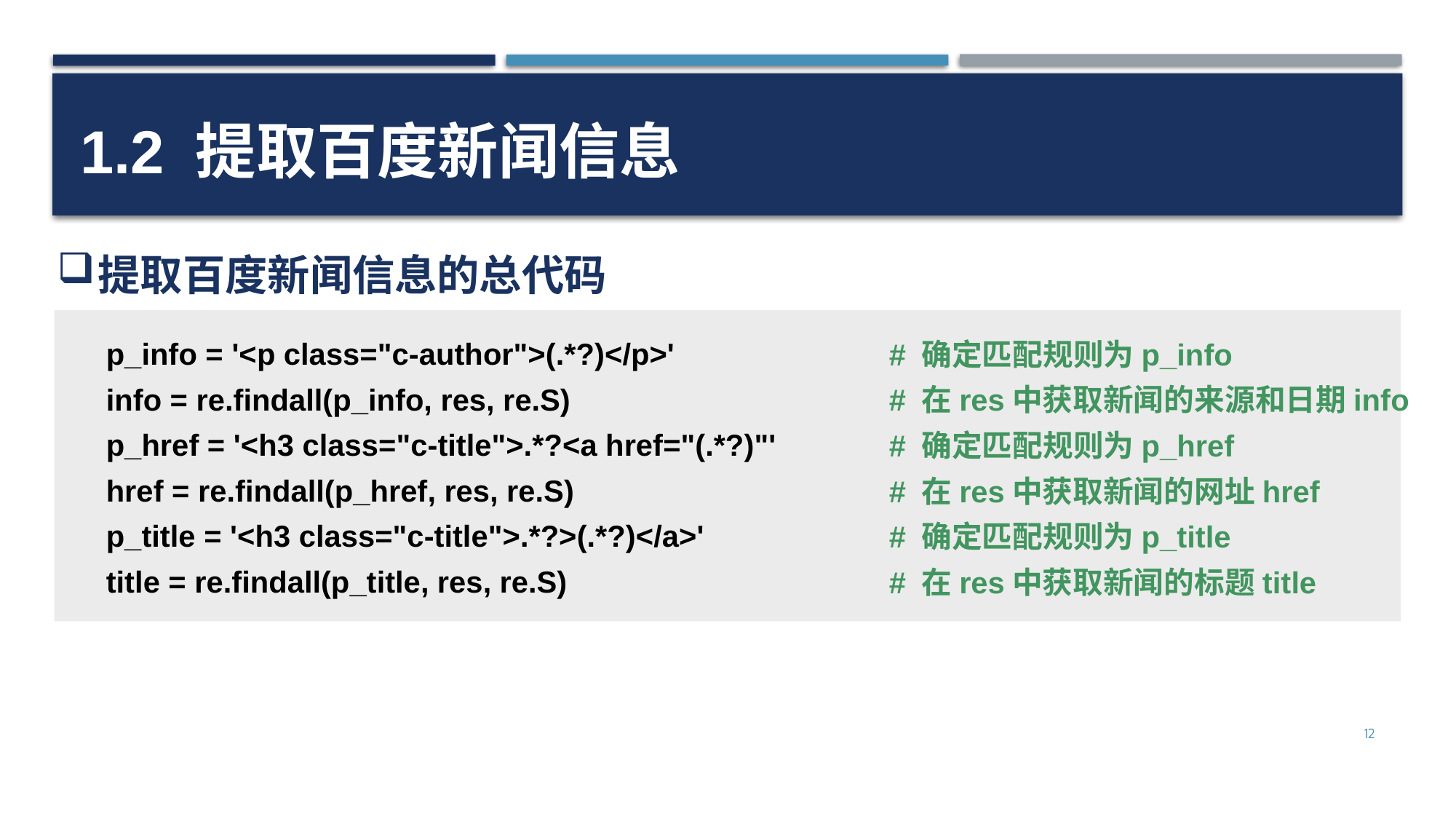

1.2 提取百度新闻信息
提取百度新闻信息的总代码

p_info = '<p class="c-author">(.*?)</p>'
info = re.findall(p_info, res, re.S)
p_href = '<h3 class="c-title">.*?<a href="(.*?)"'
href = re.findall(p_href, res, re.S)
p_title = '<h3 class="c-title">.*?>(.*?)</a>'
title = re.findall(p_title, res, re.S)
# 确定匹配规则为p_info
# 在res中获取新闻的来源和日期info
# 确定匹配规则为p_href
# 在res中获取新闻的网址href
# 确定匹配规则为p_title
# 在res中获取新闻的标题title
12